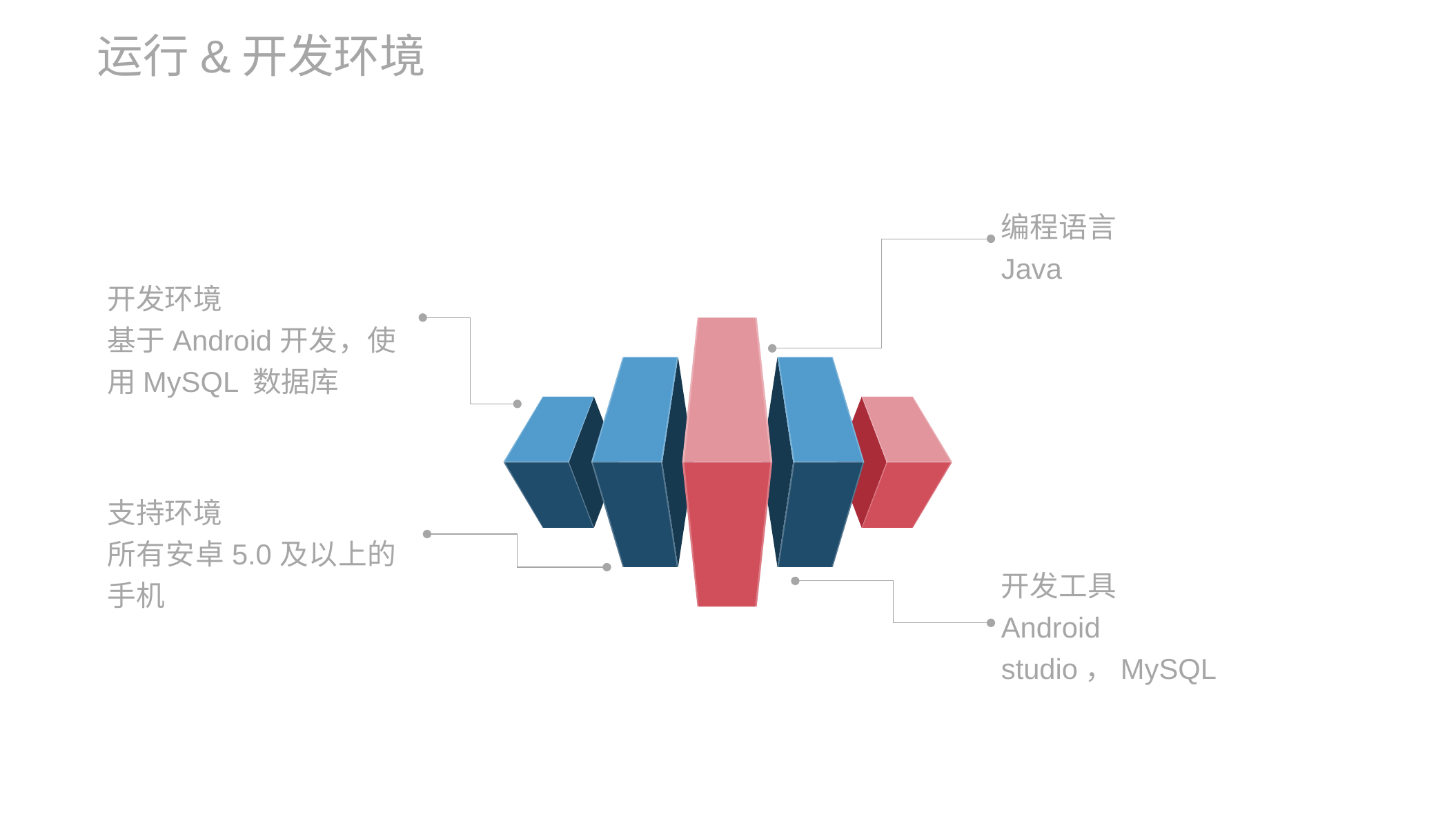

运行&开发环境
编程语言
Java
开发环境
基于Android开发，使用MySQL 数据库

支持环境
所有安卓5.0及以上的手机
开发工具
Android studio，MySQL